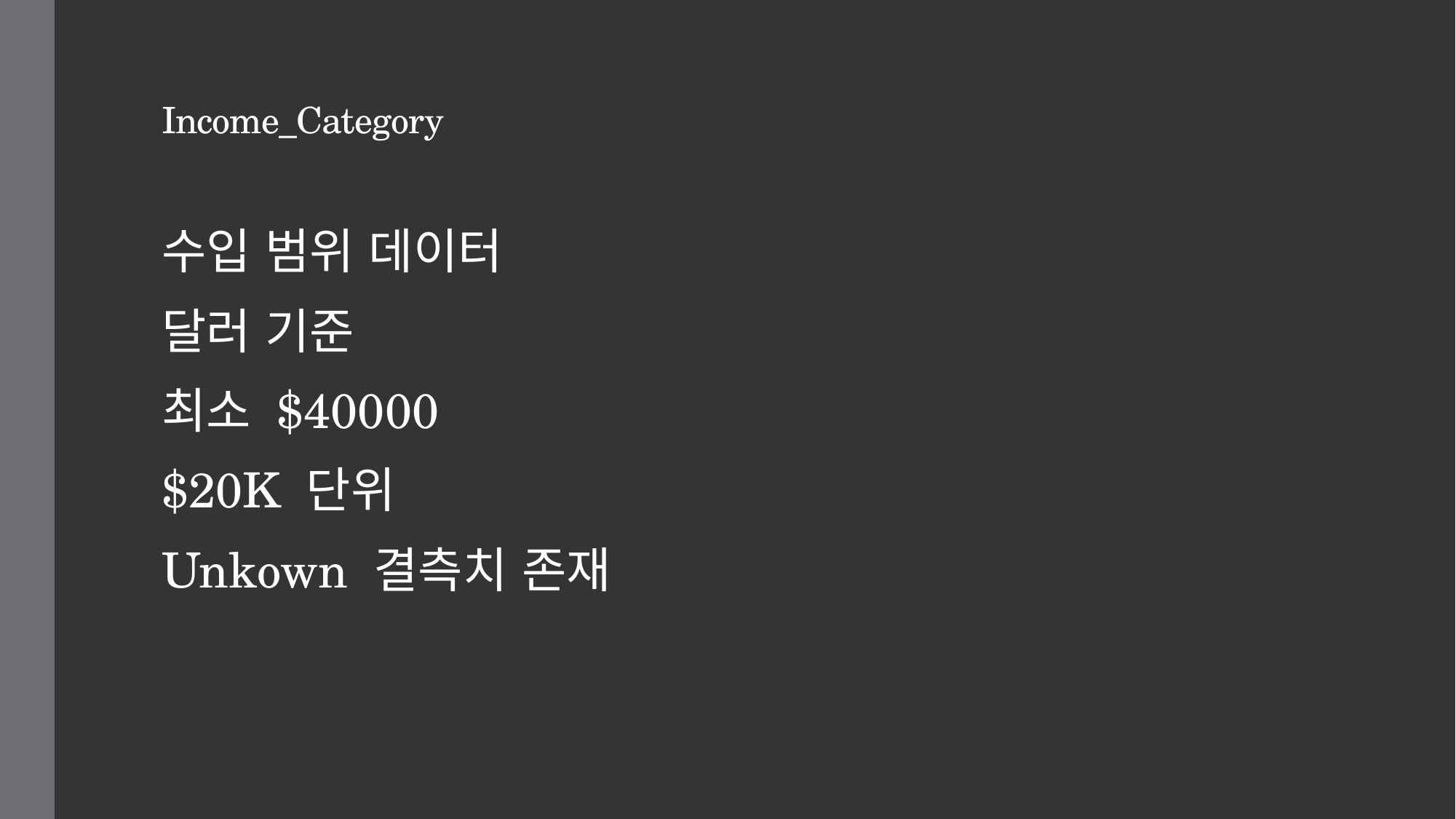

# Income_Category
수입 범위 데이터
달러 기준
최소 $40000
$20K 단위
Unkown 결측치 존재